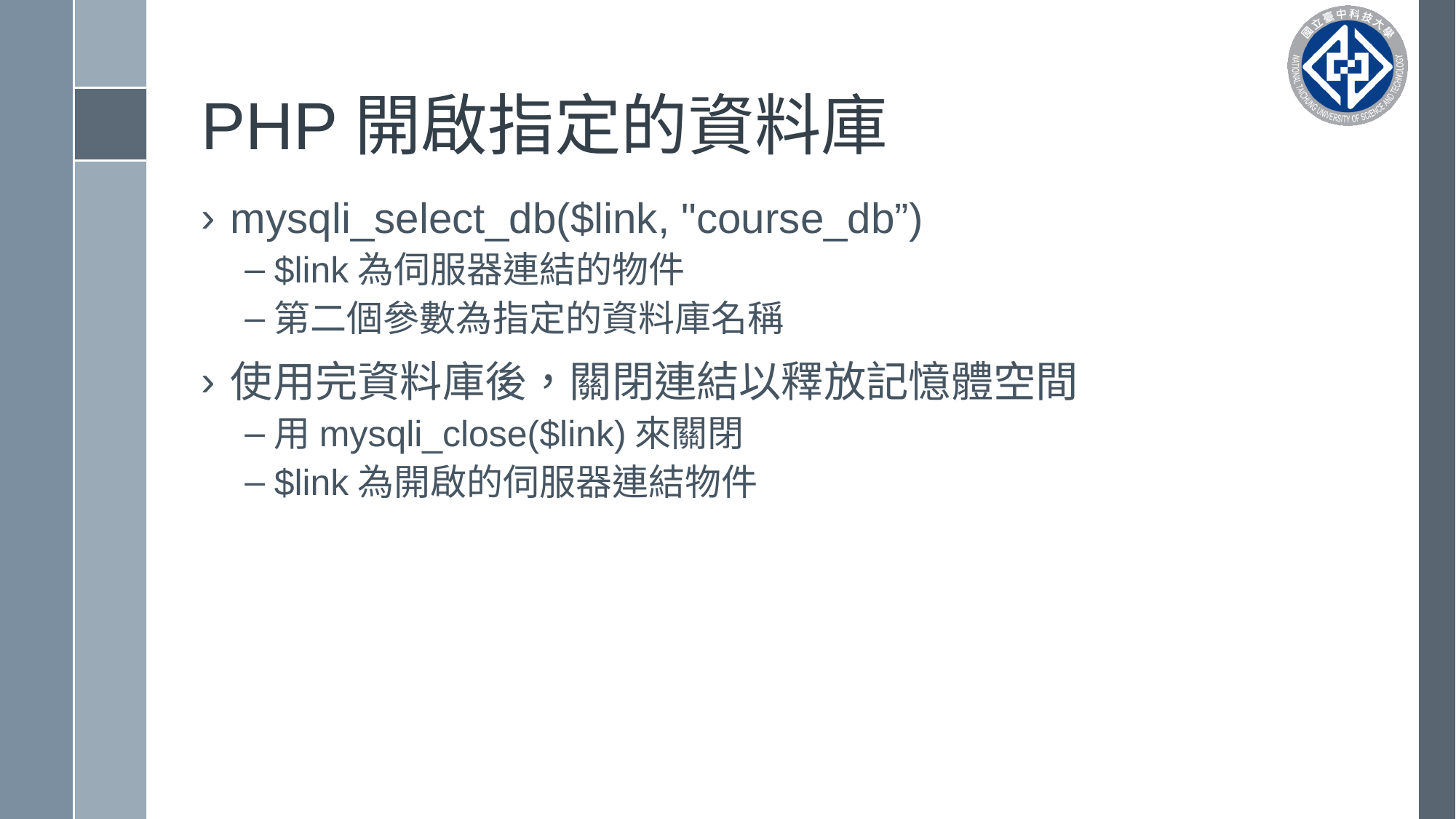

# PHP開啟指定的資料庫
mysqli_select_db($link, "course_db”)
$link為伺服器連結的物件
第二個參數為指定的資料庫名稱
使用完資料庫後，關閉連結以釋放記憶體空間
用mysqli_close($link)來關閉
$link為開啟的伺服器連結物件